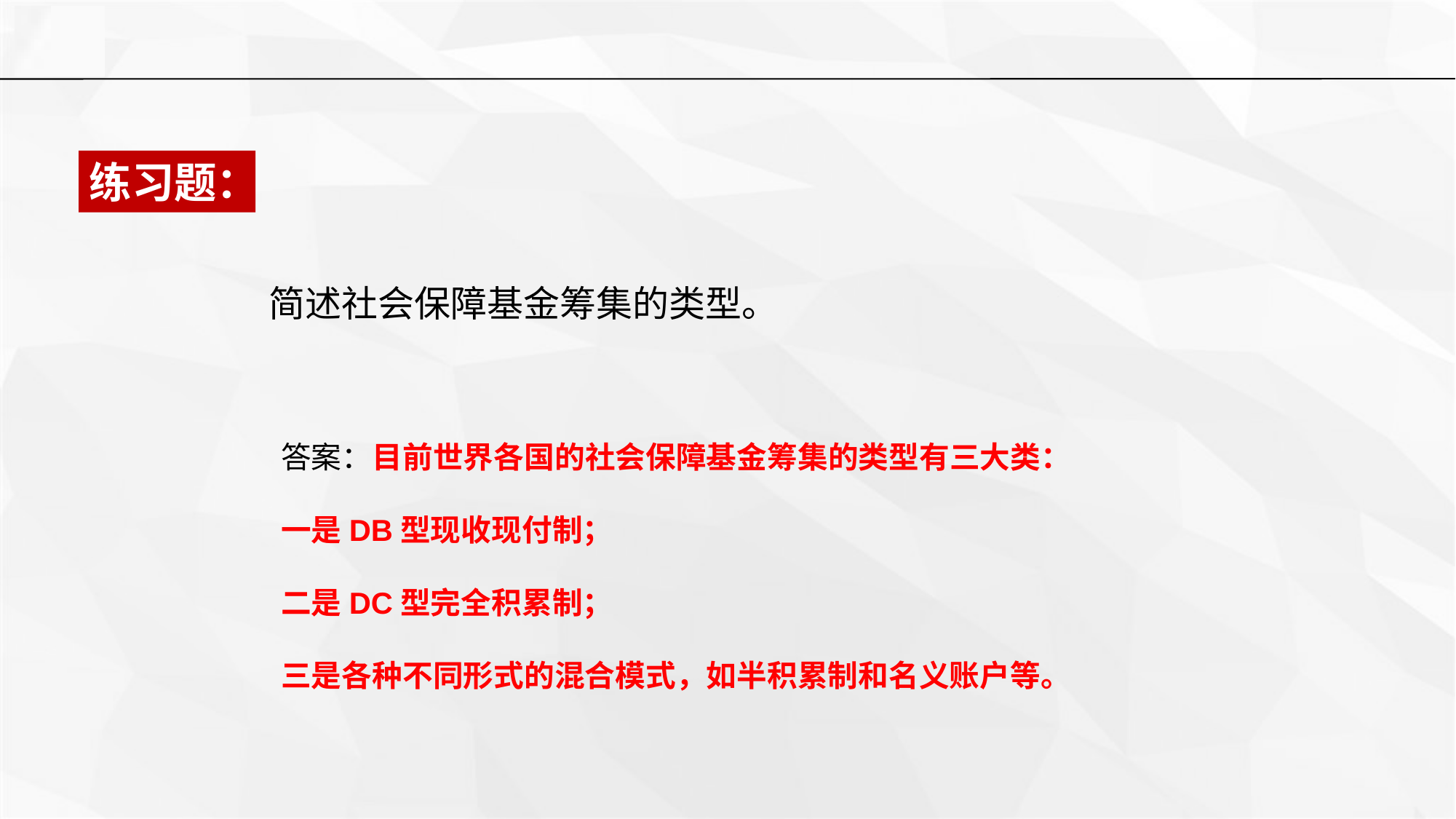

练习题：
简述社会保障基金筹集的类型。
答案：目前世界各国的社会保障基金筹集的类型有三大类：
一是DB型现收现付制；
二是DC型完全积累制；
三是各种不同形式的混合模式，如半积累制和名义账户等。